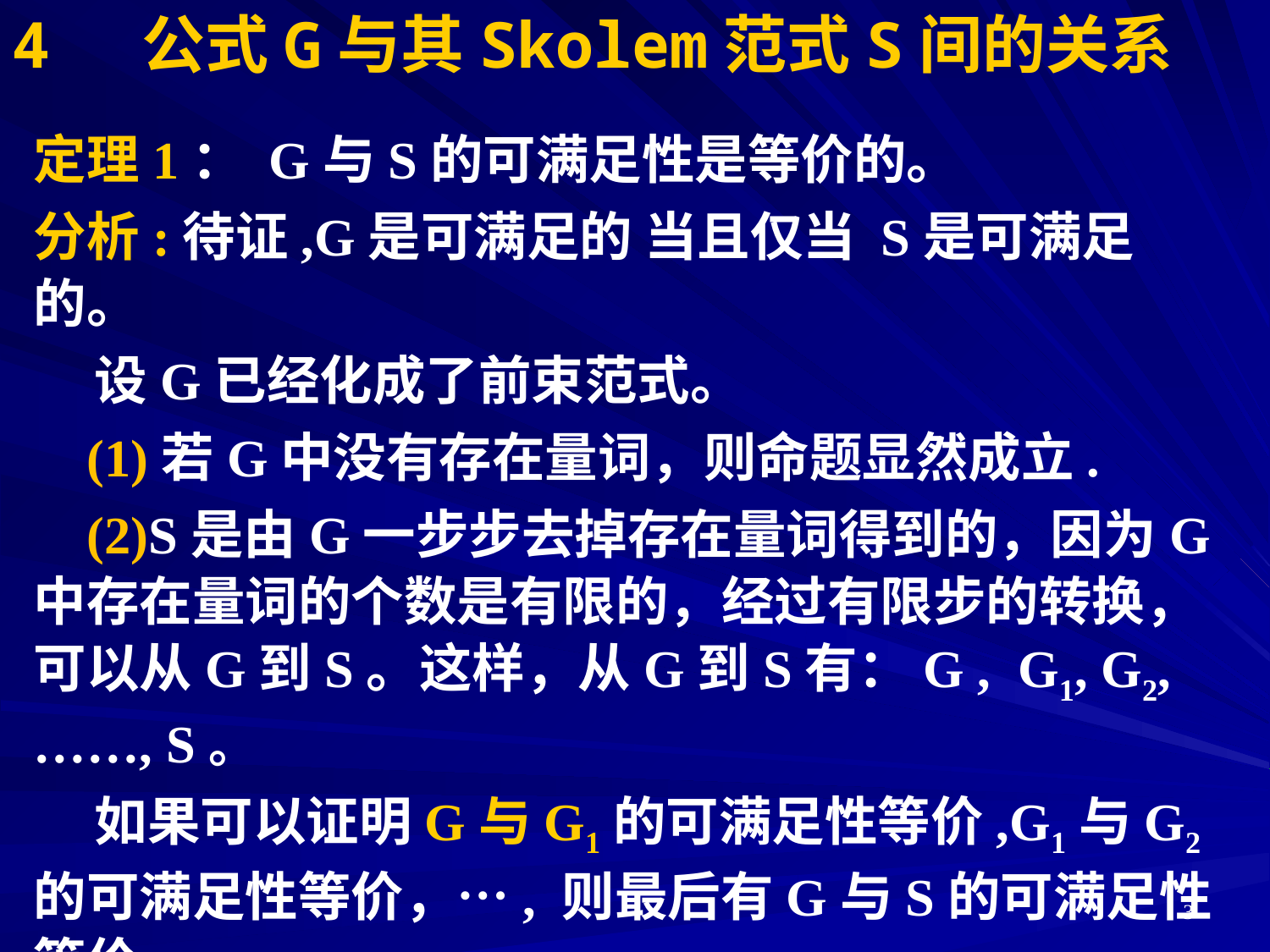

4  公式G与其Skolem范式S间的关系
定理1： G与S的可满足性是等价的。
分析:待证,G是可满足的 当且仅当 S是可满足的。
    设G已经化成了前束范式。
    (1)若G中没有存在量词，则命题显然成立.
    (2)S是由G一步步去掉存在量词得到的，因为G中存在量词的个数是有限的，经过有限步的转换，可以从G到S。这样，从G到S有：G ,  G1, G2, ……, S。
    如果可以证明G与G1的可满足性等价,G1与G2的可满足性等价，…, 则最后有G与S的可满足性等价。
3